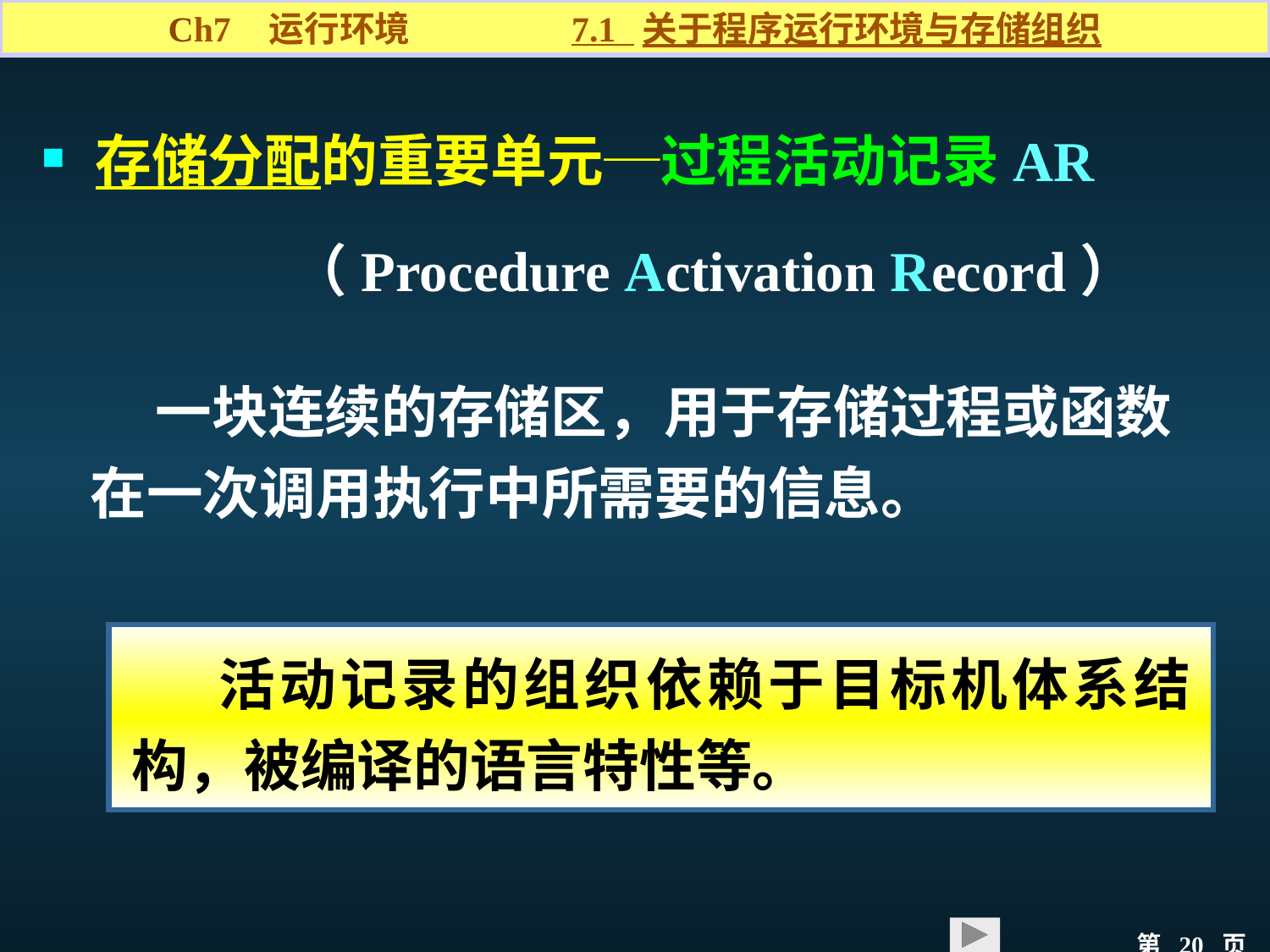

Ch7   运行环境                   7.1  关于程序运行环境与存储组织
 存储分配的重要单元─过程活动记录AR
            （Procedure Activation Record）
    一块连续的存储区，用于存储过程或函数在一次调用执行中所需要的信息。
    活动记录的组织依赖于目标机体系结构，被编译的语言特性等。